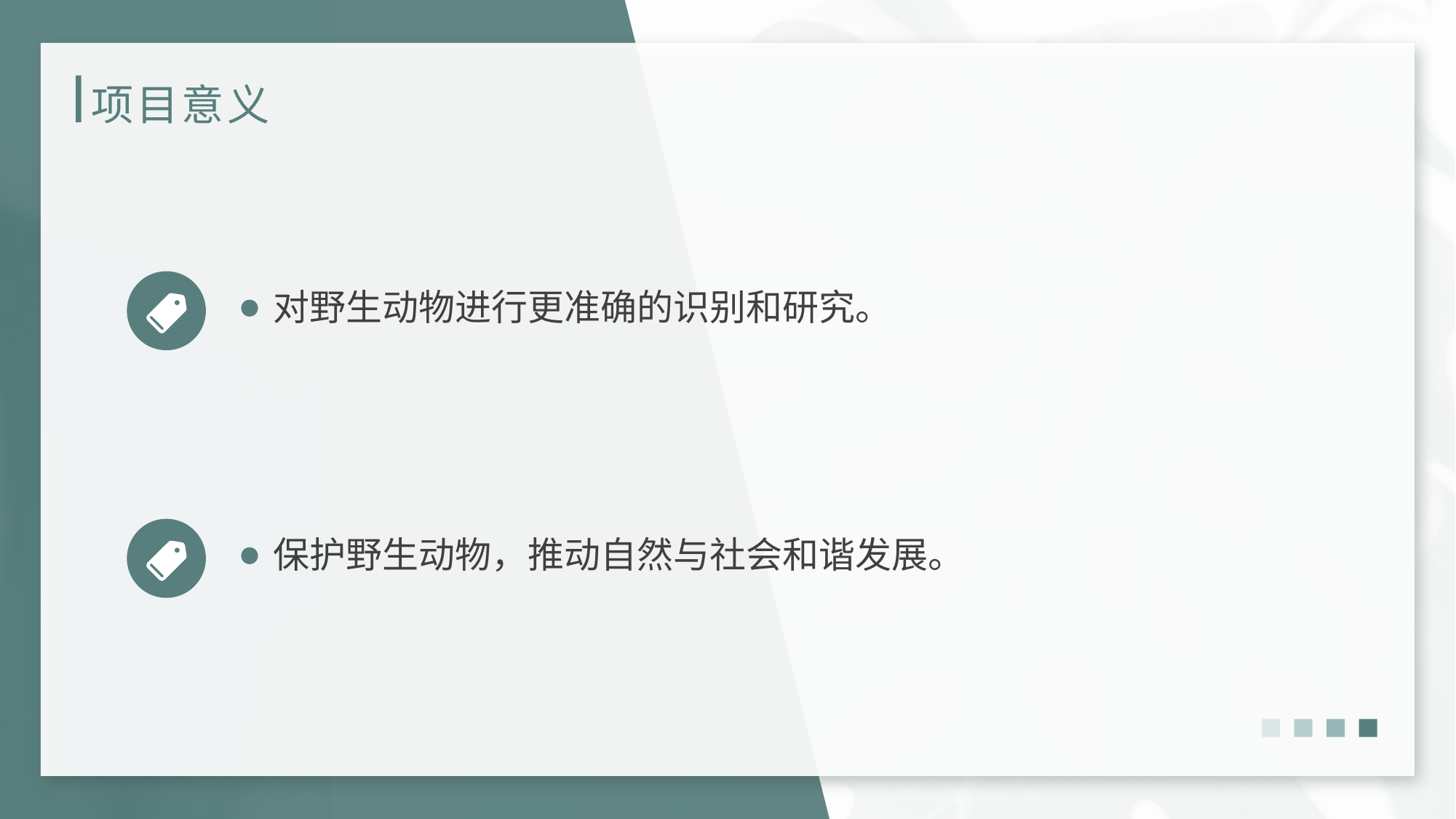

项目意义
对野生动物进行更准确的识别和研究。

保护野生动物，推动自然与社会和谐发展。